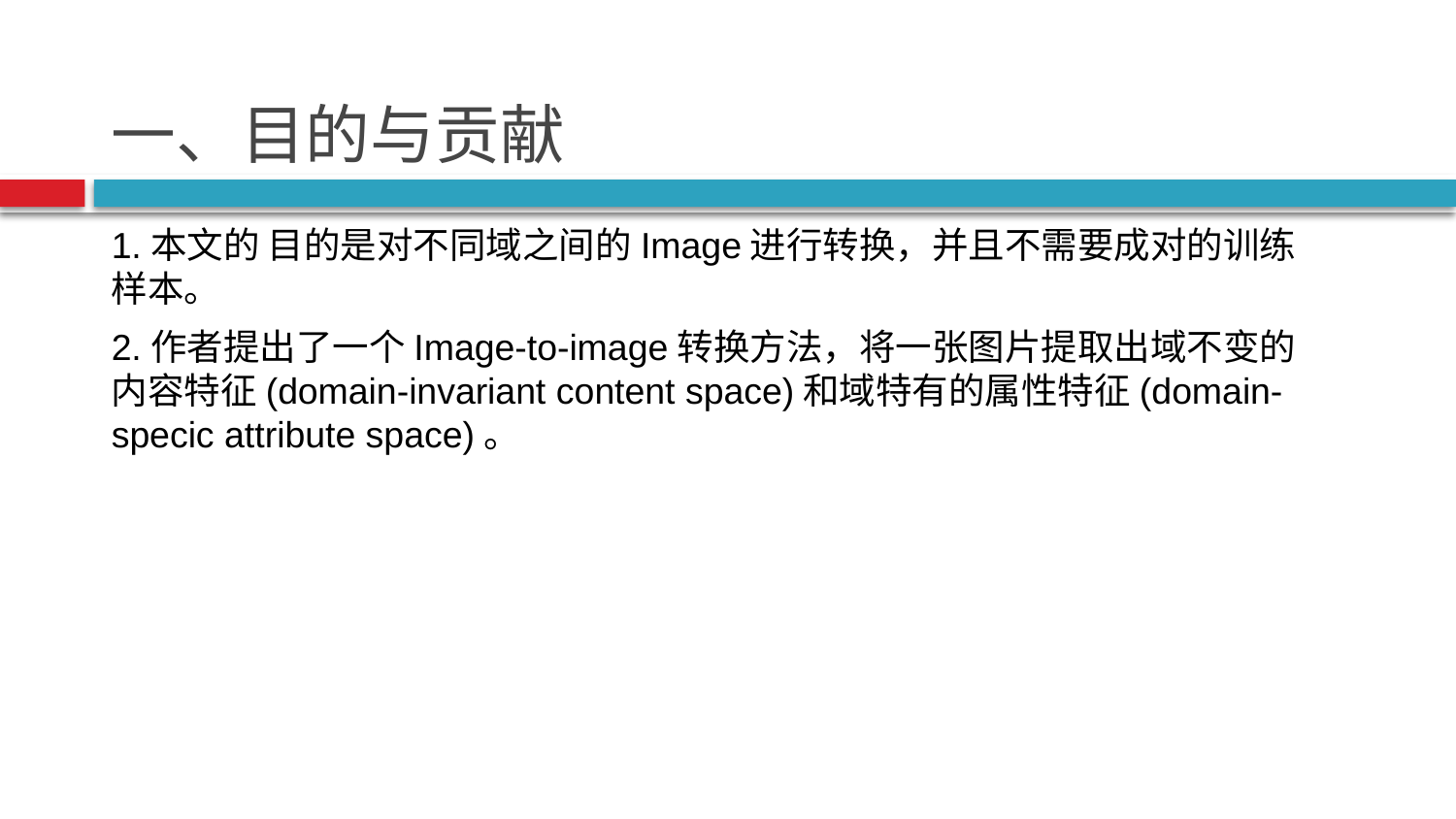

# 一、目的与贡献
1.本文的 目的是对不同域之间的Image进行转换，并且不需要成对的训练样本。
2.作者提出了一个Image-to-image转换方法，将一张图片提取出域不变的内容特征(domain-invariant content space)和域特有的属性特征(domain-specic attribute space)。